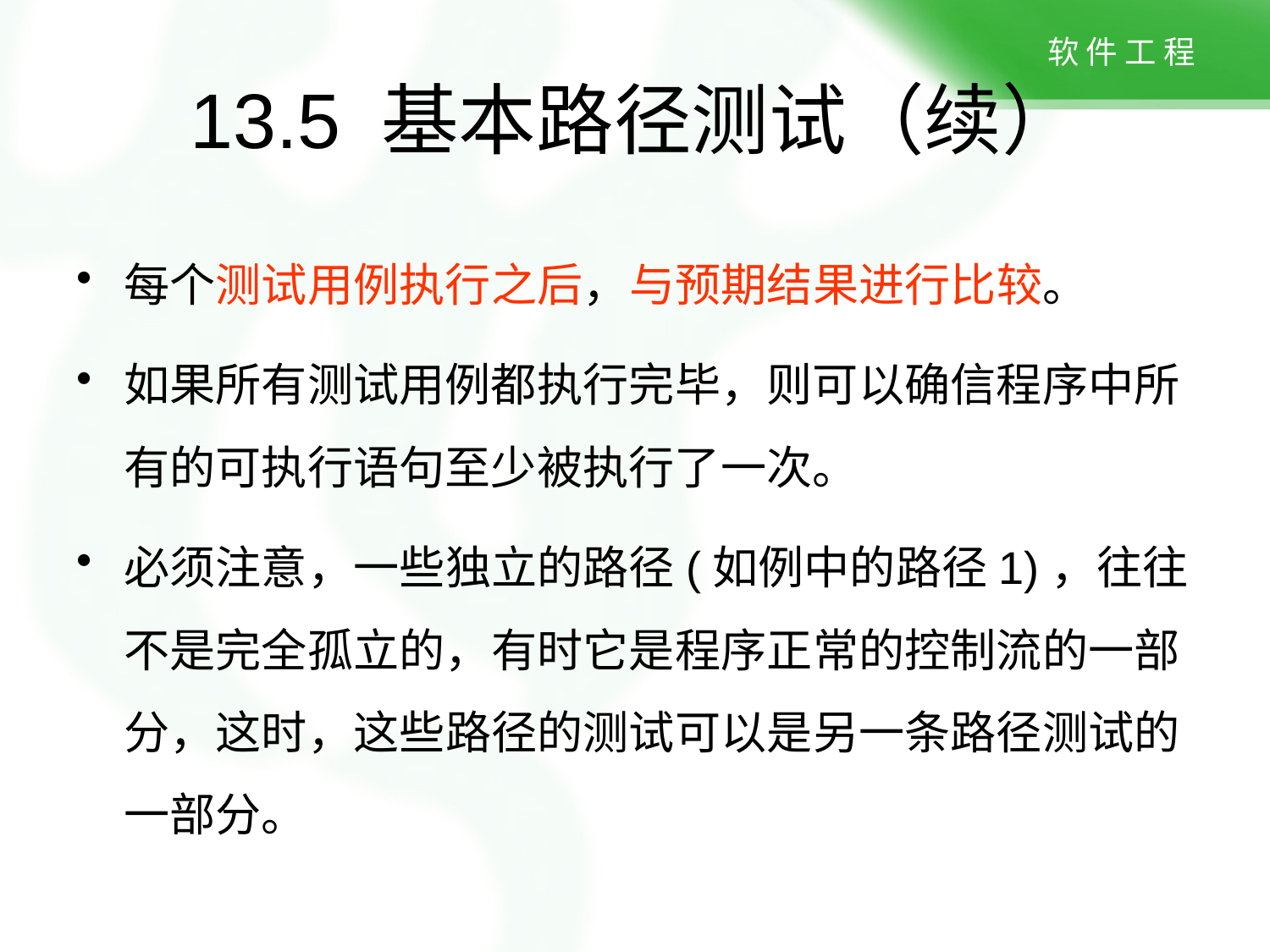

13.5 基本路径测试（续）
每个测试用例执行之后，与预期结果进行比较。
如果所有测试用例都执行完毕，则可以确信程序中所有的可执行语句至少被执行了一次。
必须注意，一些独立的路径(如例中的路径1)，往往不是完全孤立的，有时它是程序正常的控制流的一部分，这时，这些路径的测试可以是另一条路径测试的一部分。